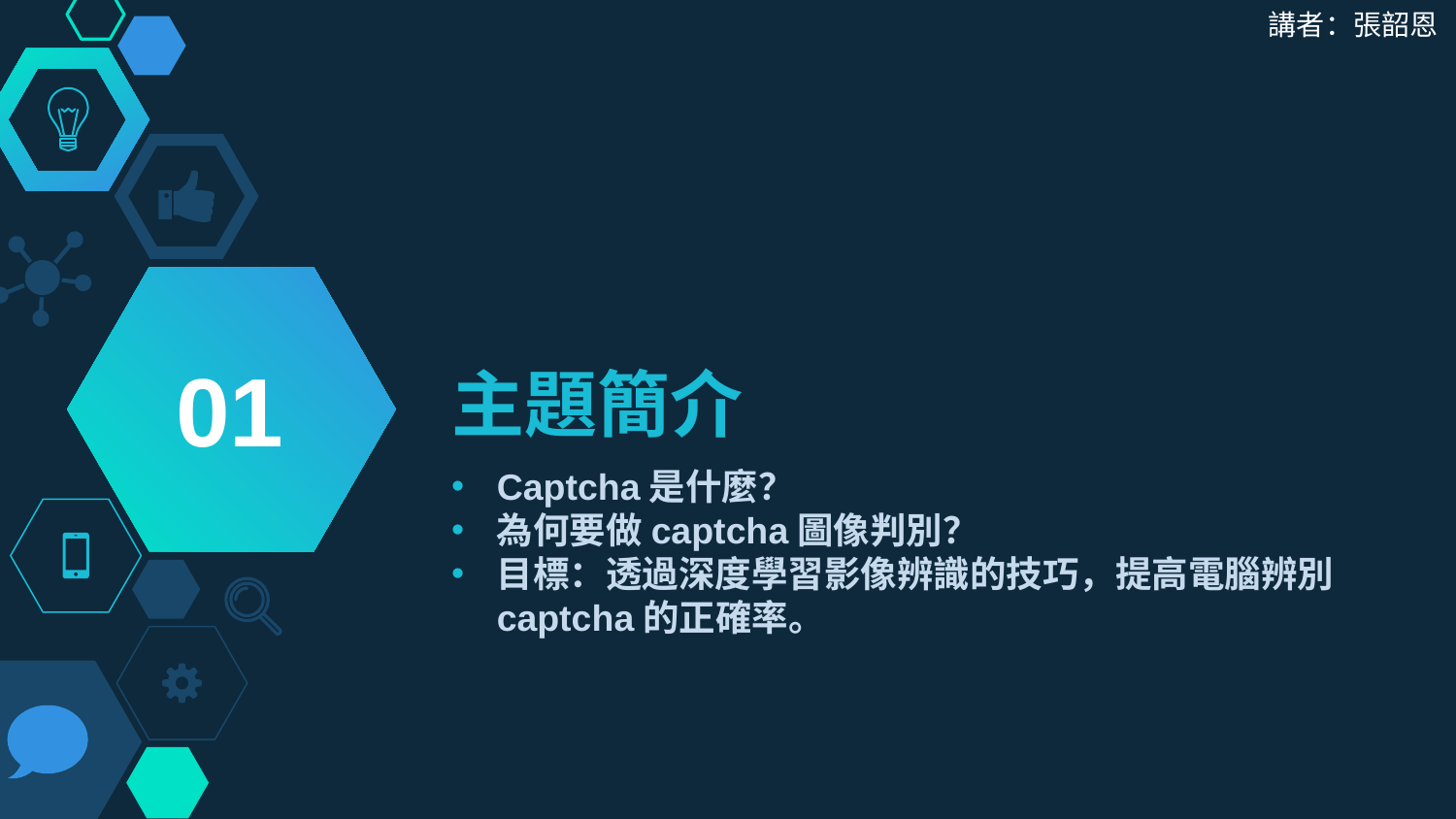

講者：張韶恩
01
# 主題簡介
Captcha是什麼？
為何要做captcha圖像判別？
目標：透過深度學習影像辨識的技巧，提高電腦辨別captcha的正確率。